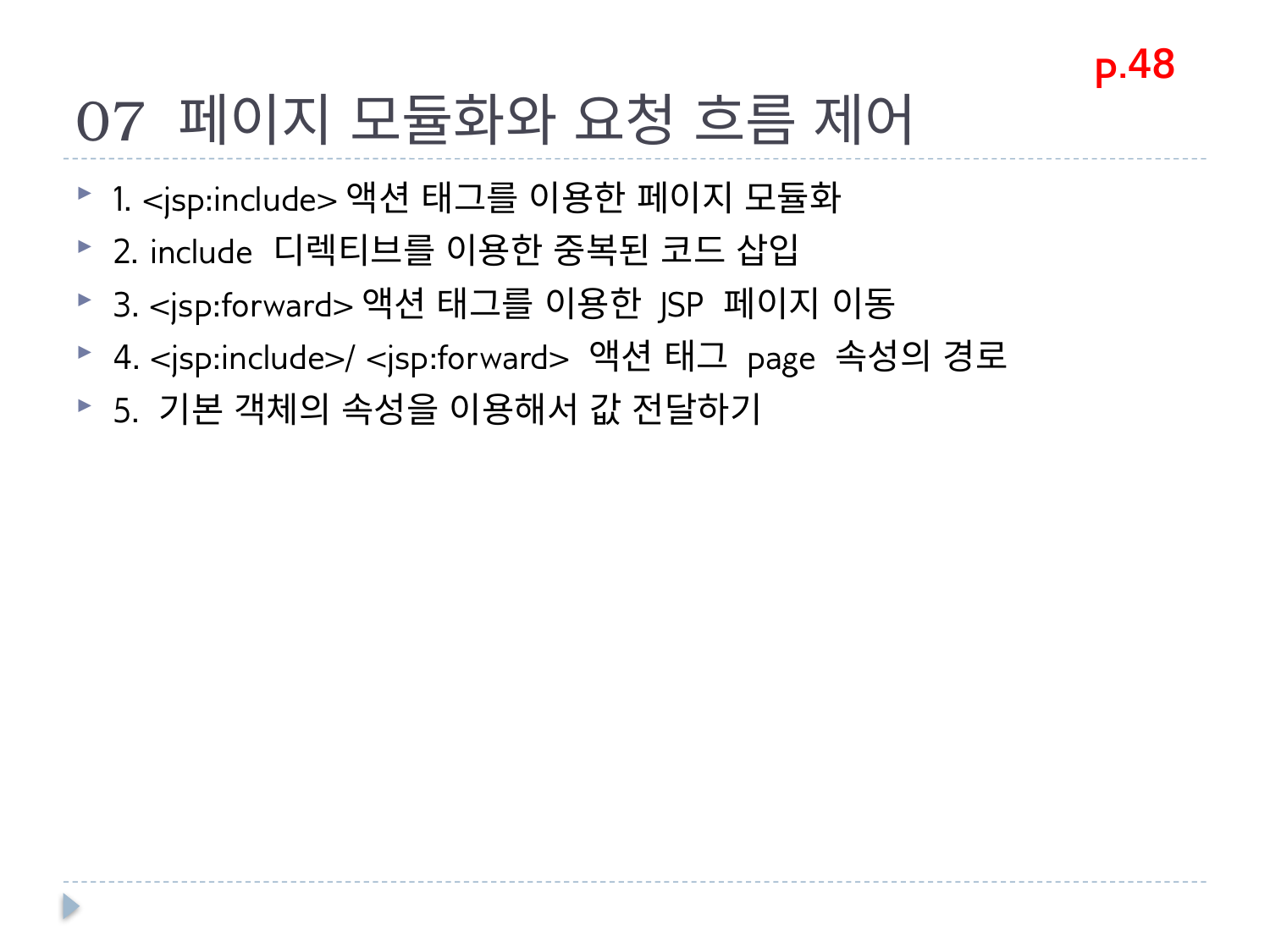

# 07 페이지 모듈화와 요청 흐름 제어
p.48
1. <jsp:include>액션 태그를 이용한 페이지 모듈화
2. include 디렉티브를 이용한 중복된 코드 삽입
3. <jsp:forward>액션 태그를 이용한 JSP 페이지 이동
4. <jsp:include>/ <jsp:forward> 액션 태그 page 속성의 경로
5. 기본 객체의 속성을 이용해서 값 전달하기